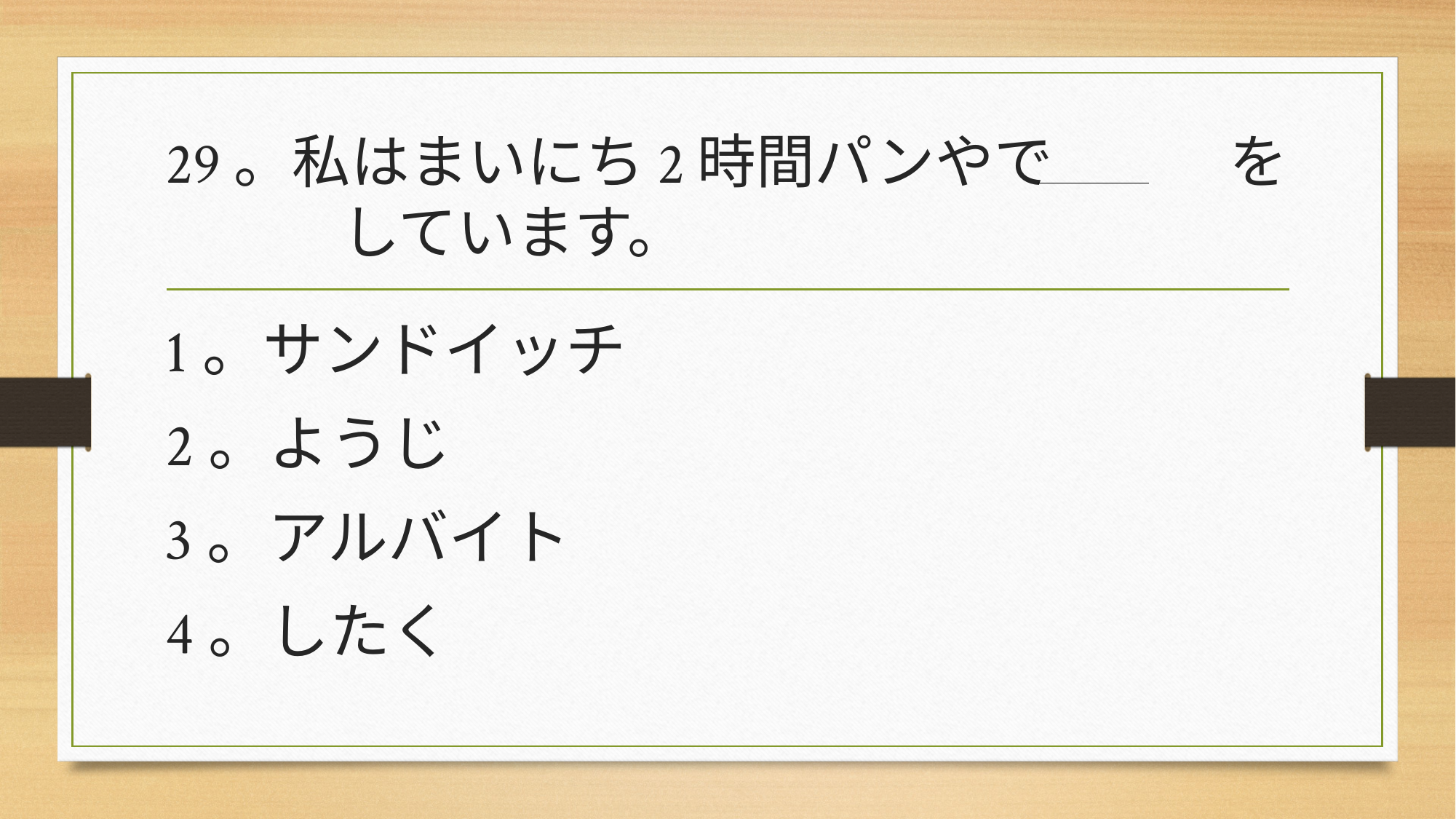

# 29。私はまいにち2時間パンやで　　　を 　　　しています。
1。サンドイッチ
2。ようじ
3。アルバイト
4。したく